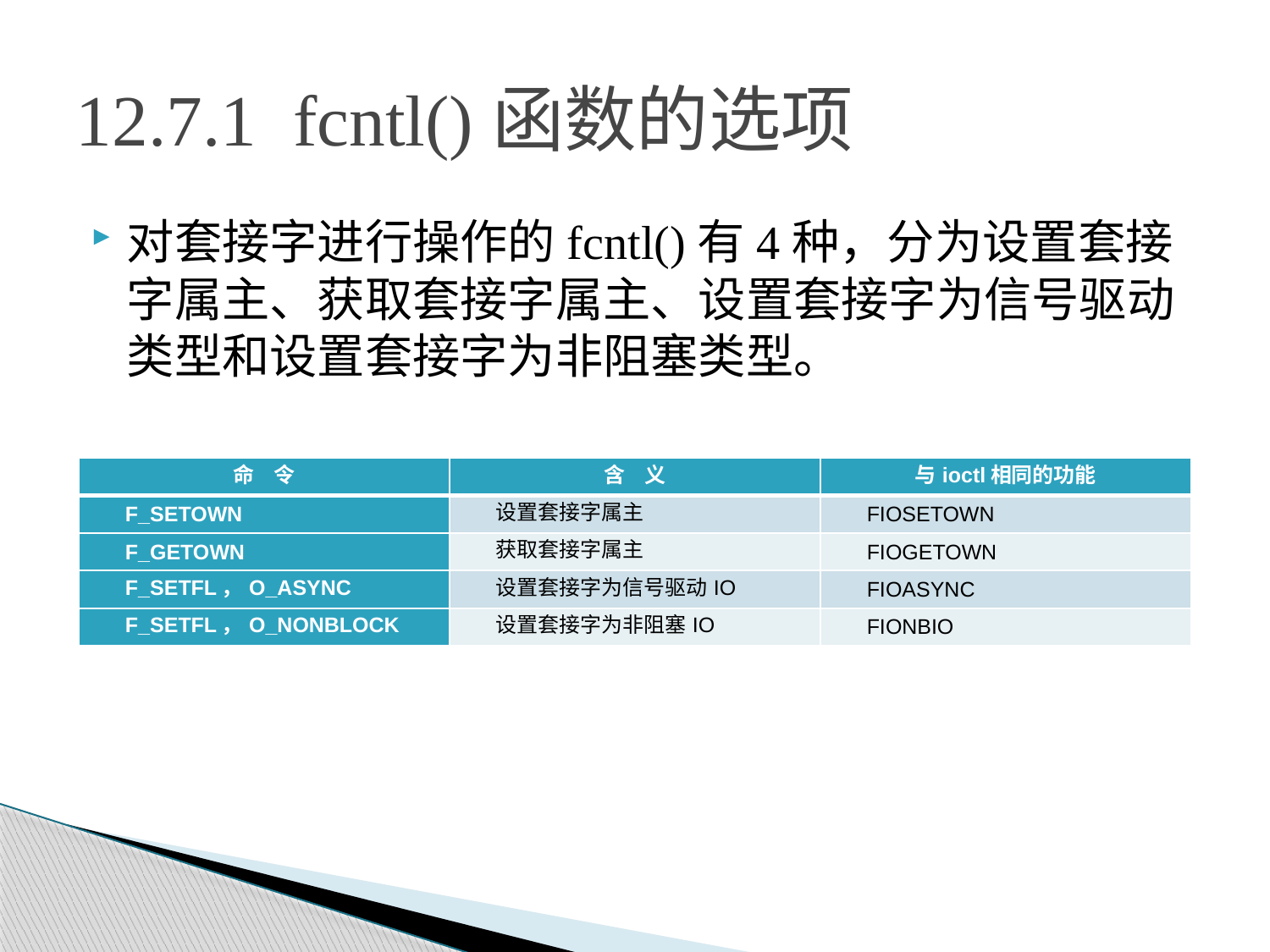

# 12.7.1  fcntl()函数的选项
对套接字进行操作的fcntl()有4种，分为设置套接字属主、获取套接字属主、设置套接字为信号驱动类型和设置套接字为非阻塞类型。
| 命 令 | 含 义 | 与ioctl相同的功能 |
| --- | --- | --- |
| F\_SETOWN | 设置套接字属主 | FIOSETOWN |
| F\_GETOWN | 获取套接字属主 | FIOGETOWN |
| F\_SETFL，O\_ASYNC | 设置套接字为信号驱动IO | FIOASYNC |
| F\_SETFL，O\_NONBLOCK | 设置套接字为非阻塞IO | FIONBIO |